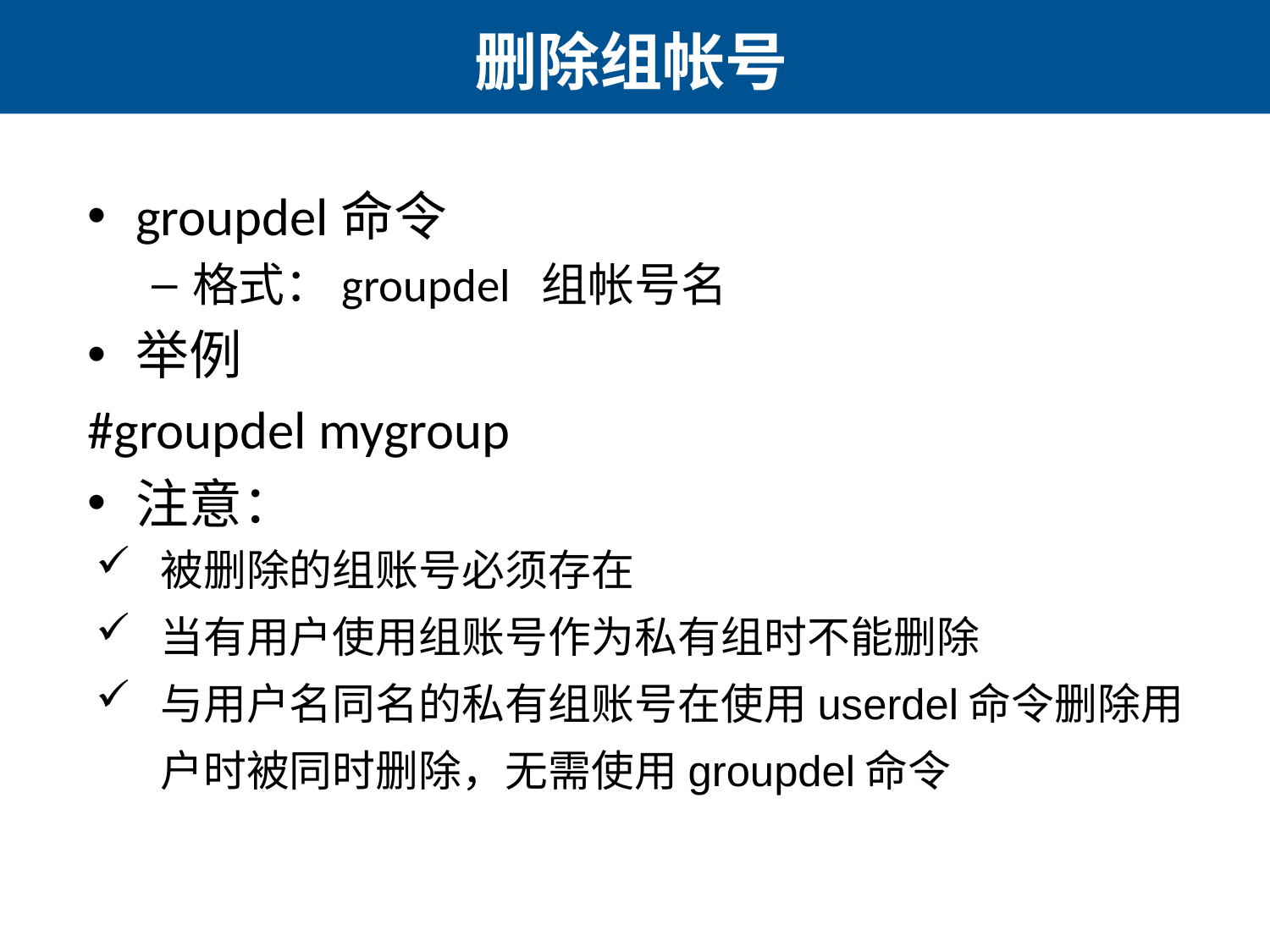

# 删除组帐号
groupdel命令
格式：groupdel  组帐号名
举例
#groupdel mygroup
注意：
被删除的组账号必须存在
当有用户使用组账号作为私有组时不能删除
与用户名同名的私有组账号在使用userdel命令删除用户时被同时删除，无需使用groupdel命令